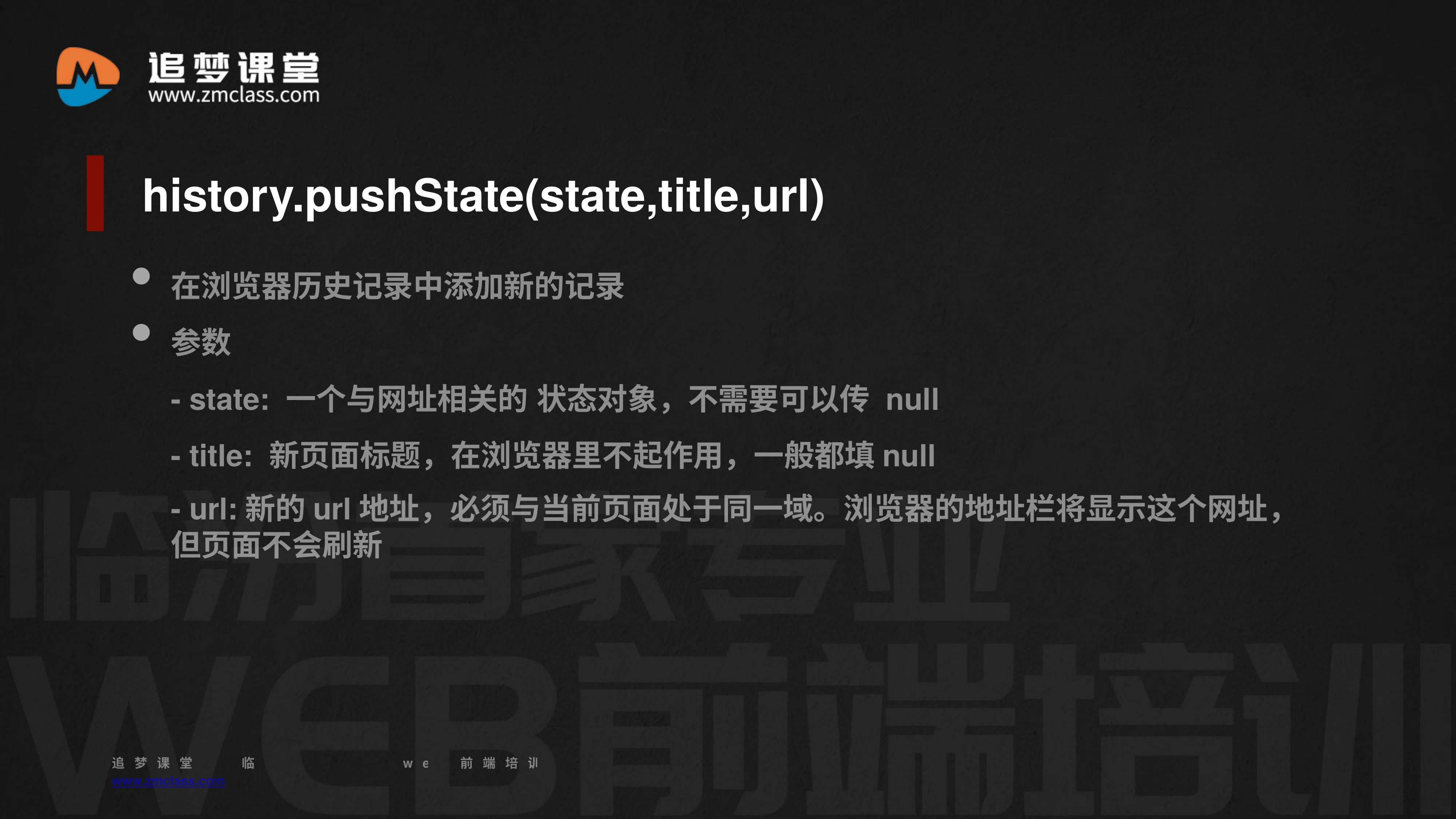

history.pushState(state,title,url)
在浏览器历史记录中添加新的记录

参数

- state: 一个与网址相关的 状态对象，不需要可以传 null
- title: 新页面标题，在浏览器里不起作用，一般都填null
- url:新的url地址，必须与当前页面处于同一域。浏览器的地址栏将显示这个网址，但页面不会刷新
追梦课堂   临汾首家专业的web前端培训机构                                                          www.zmclass.com
9